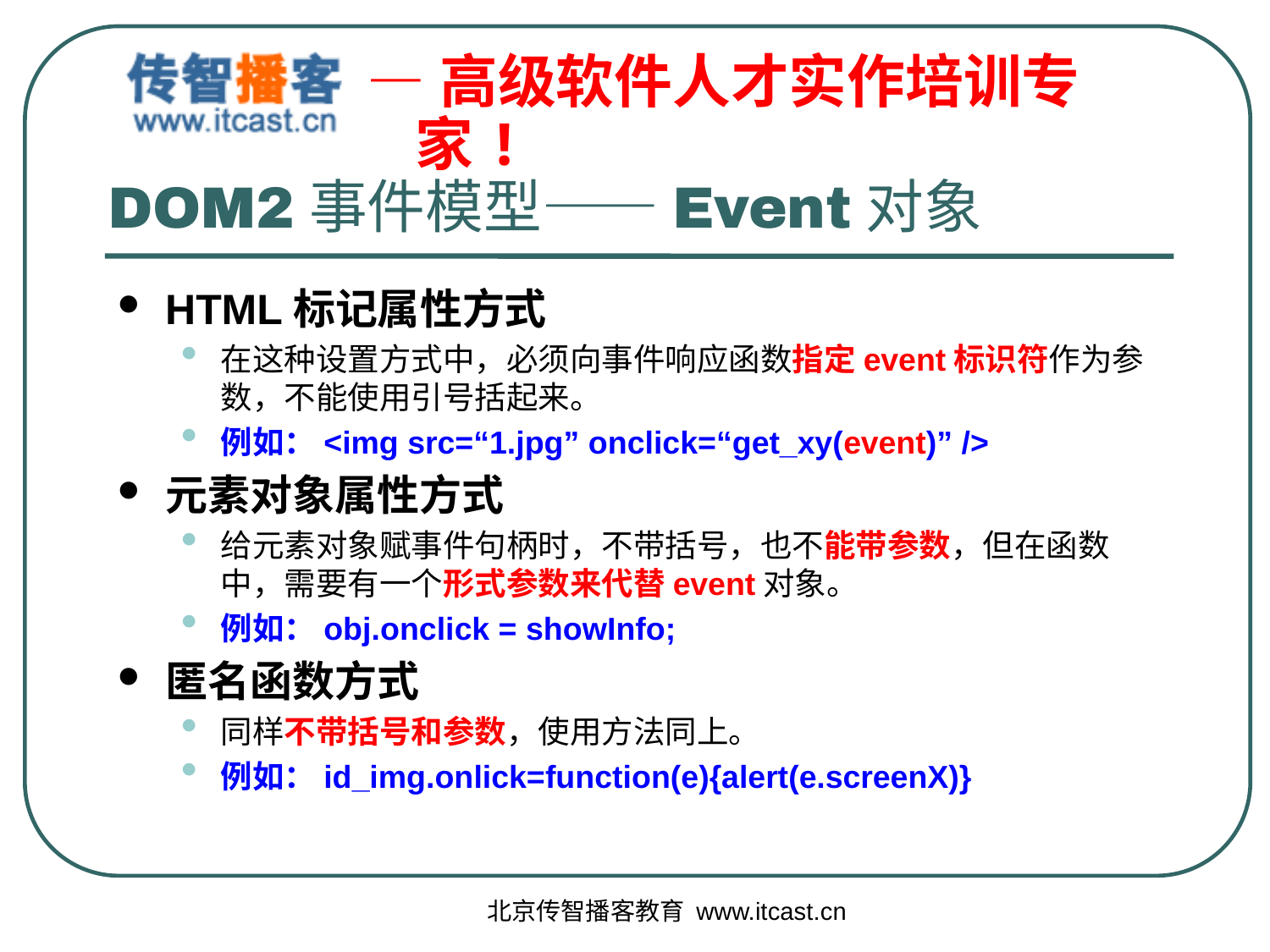

# DOM2事件模型——Event对象
HTML标记属性方式
在这种设置方式中，必须向事件响应函数指定event标识符作为参数，不能使用引号括起来。
例如：<img src=“1.jpg” onclick=“get_xy(event)” />
元素对象属性方式
给元素对象赋事件句柄时，不带括号，也不能带参数，但在函数中，需要有一个形式参数来代替event对象。
例如：obj.onclick = showInfo;
匿名函数方式
同样不带括号和参数，使用方法同上。
例如：id_img.onlick=function(e){alert(e.screenX)}